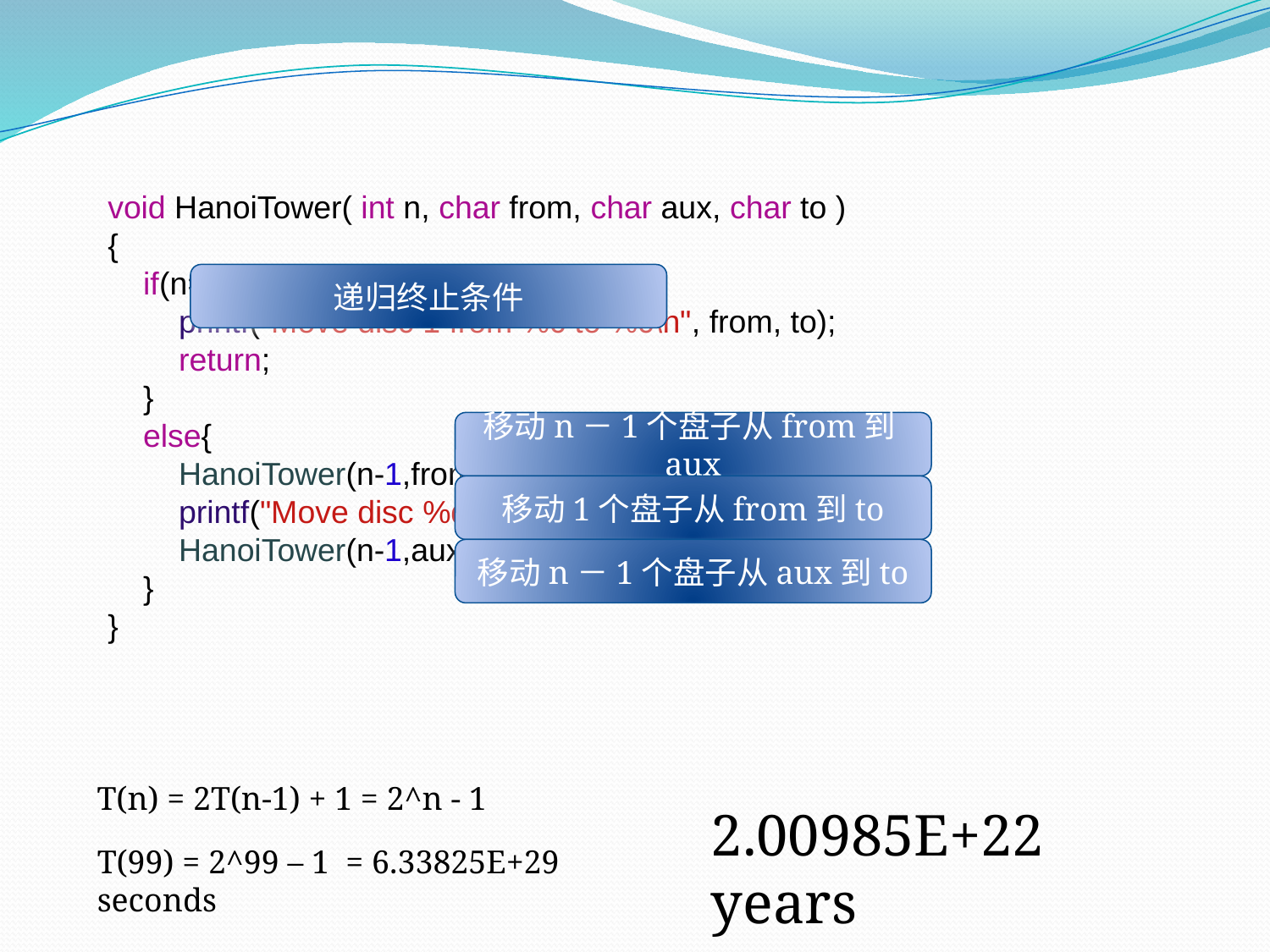

void HanoiTower( int n, char from, char aux, char to )
{
    if(n==1){
        printf("Move disc 1 from %c to %c\n", from, to);
        return;
    }
    else{
        HanoiTower(n-1,from,to,aux);
        printf("Move disc %d from %c to %c\n", n, from, to);
        HanoiTower(n-1,aux,from,to);
    }
}
递归终止条件
移动n－1个盘子从from到aux
移动1个盘子从from到to
移动n－1个盘子从aux到to
T(n) = 2T(n-1) + 1 = 2^n - 1
2.00985E+22  years
T(99) = 2^99 – 1  = 6.33825E+29 seconds